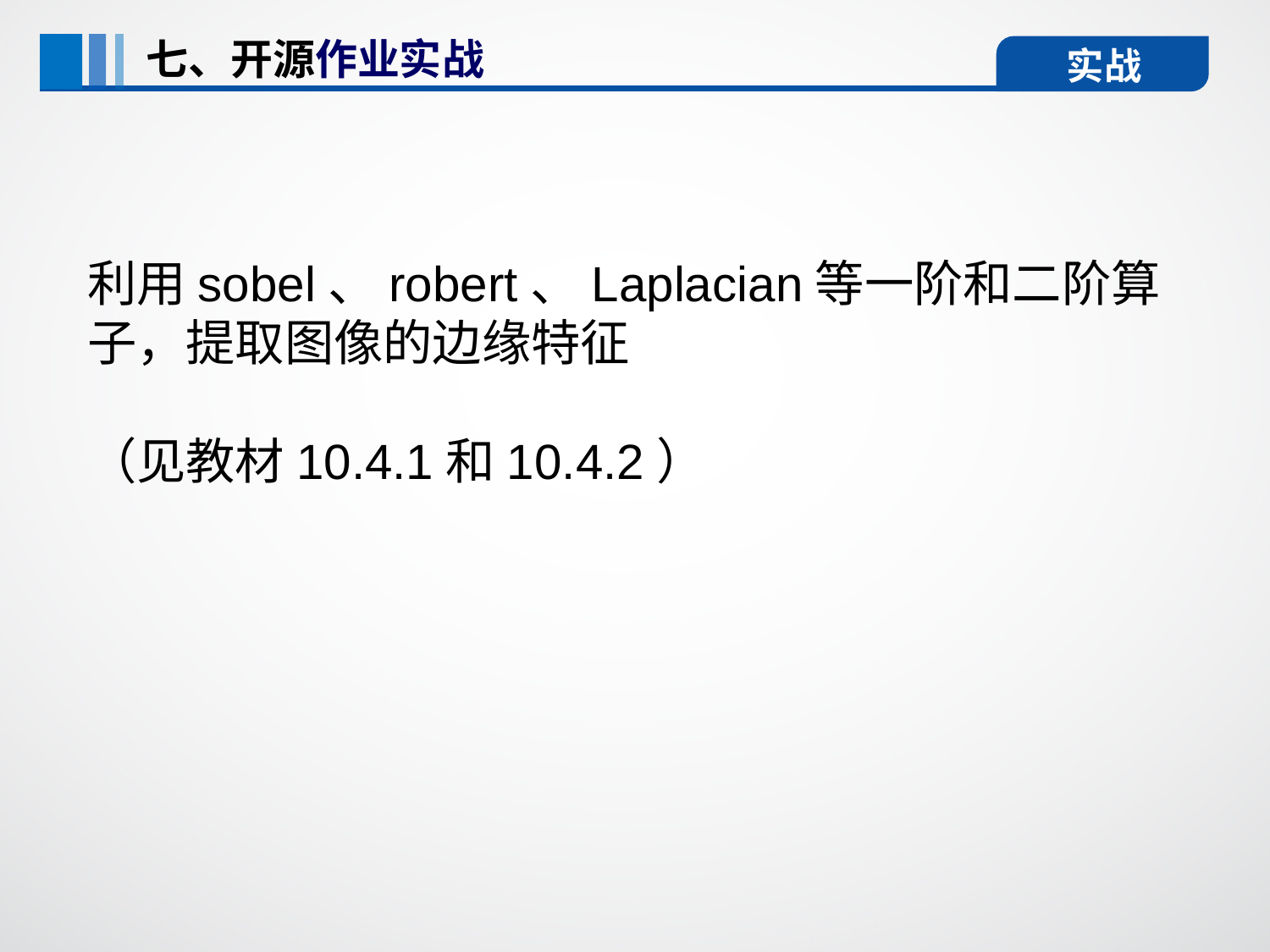

七、开源作业实战
实战
利用sobel、robert、Laplacian等一阶和二阶算子，提取图像的边缘特征

（见教材10.4.1和10.4.2）
87